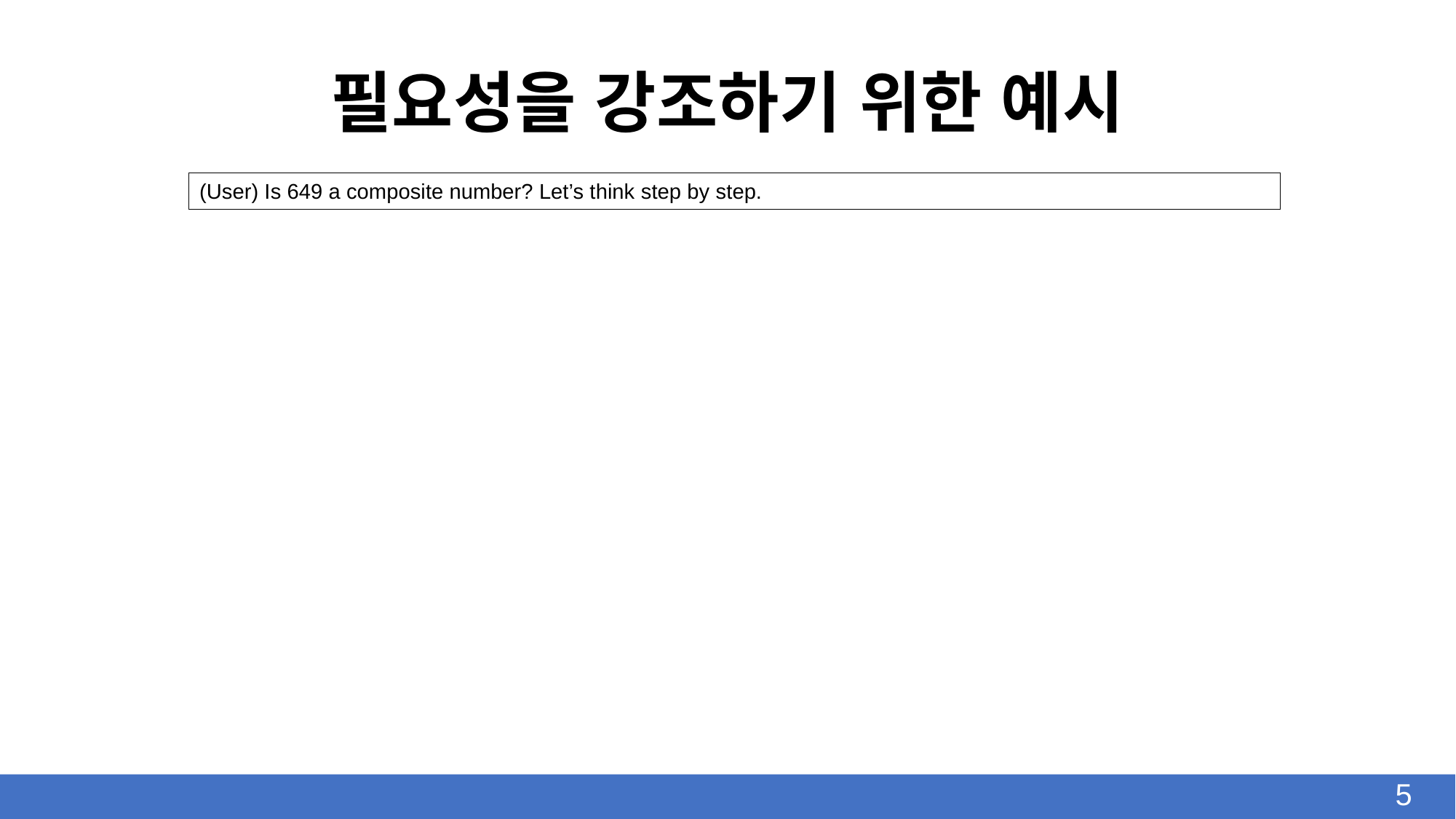

필요성을 강조하기 위한 예시
(User) Is 649 a composite number? Let’s think step by step.

5